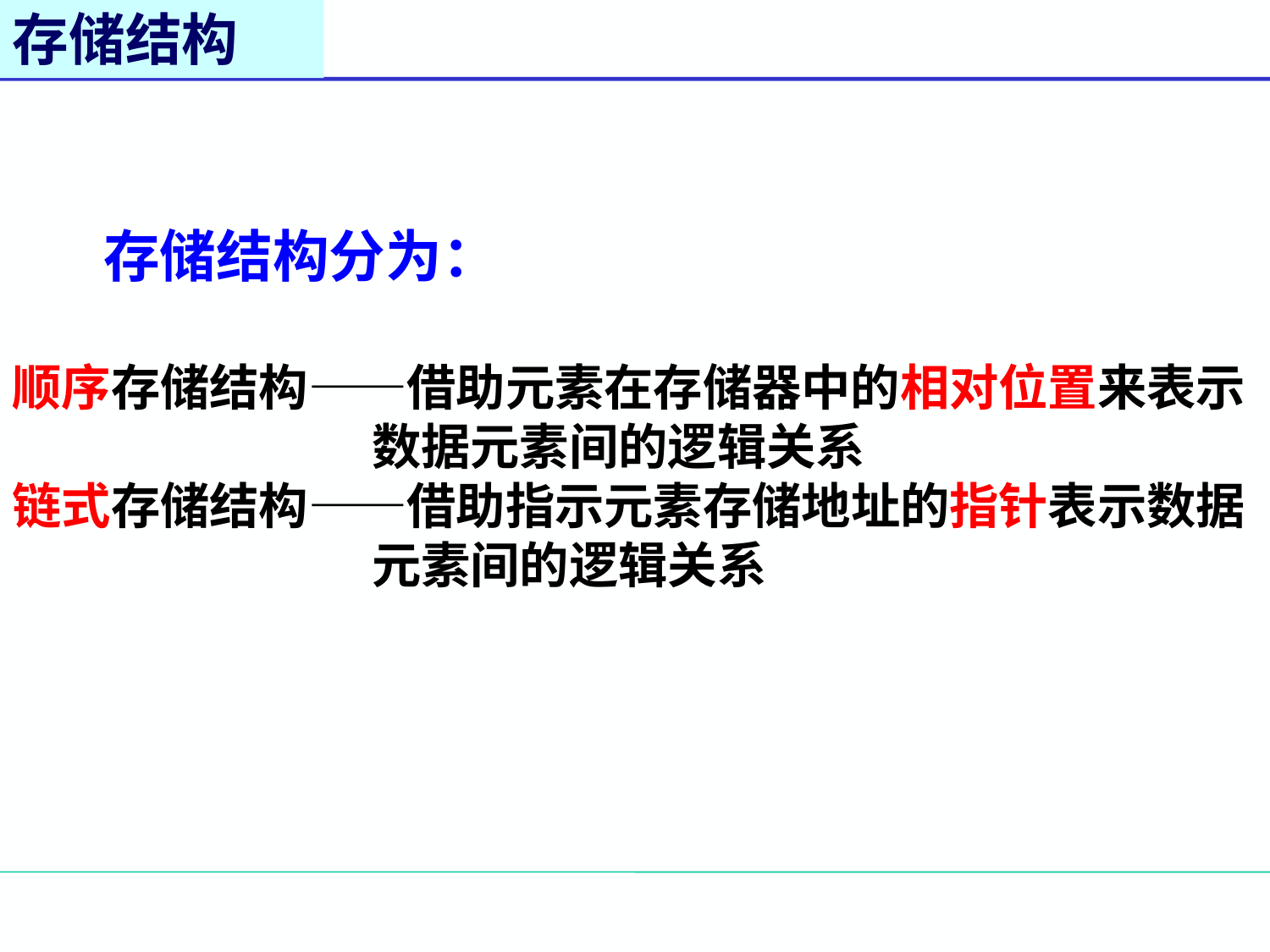

存储结构
      存储结构分为：

顺序存储结构——借助元素在存储器中的相对位置来表示
                               数据元素间的逻辑关系
链式存储结构——借助指示元素存储地址的指针表示数据
                               元素间的逻辑关系